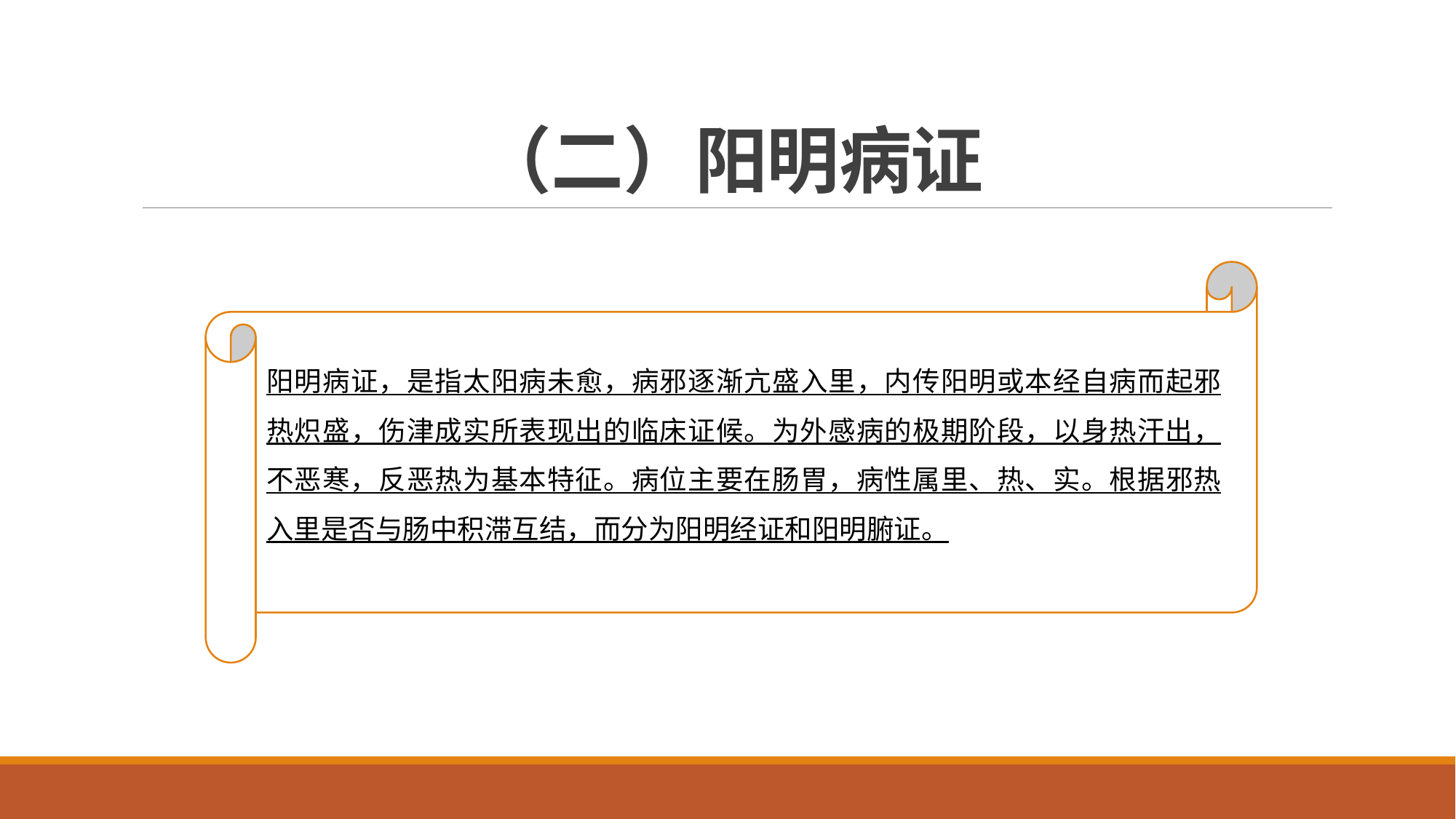

# （二）阳明病证
阳明病证，是指太阳病未愈，病邪逐渐亢盛入里，内传阳明或本经自病而起邪热炽盛，伤津成实所表现出的临床证候。为外感病的极期阶段，以身热汗出，不恶寒，反恶热为基本特征。病位主要在肠胃，病性属里、热、实。根据邪热入里是否与肠中积滞互结，而分为阳明经证和阳明腑证。